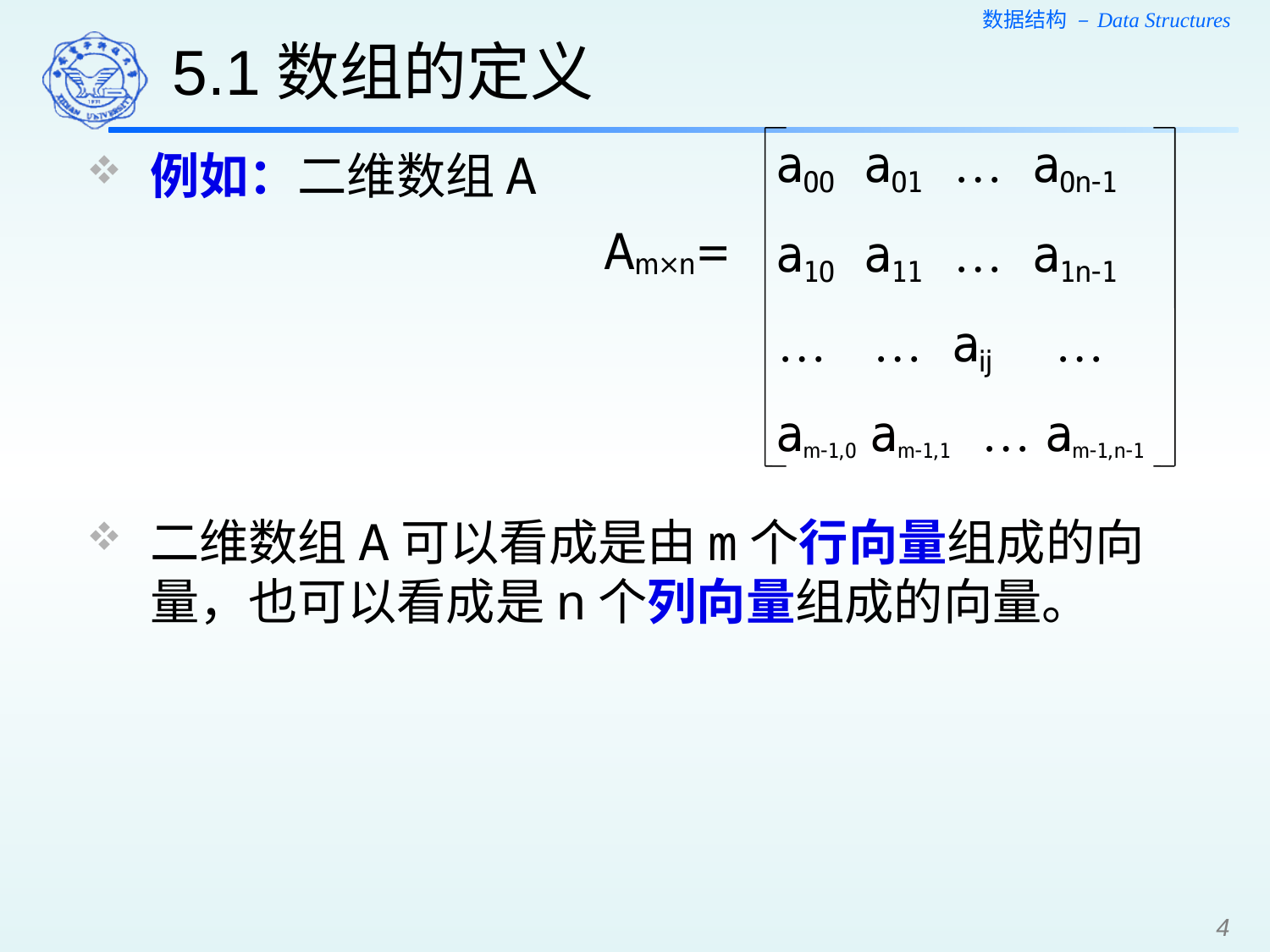

5.1数组的定义
a00  a01  …  a0n-1
a10  a11  …  a1n-1
…   …  aij    …
am-1,0 am-1,1  … am-1,n-1

Am×n=

例如：二维数组A
二维数组A可以看成是由m个行向量组成的向量，也可以看成是n个列向量组成的向量。
4